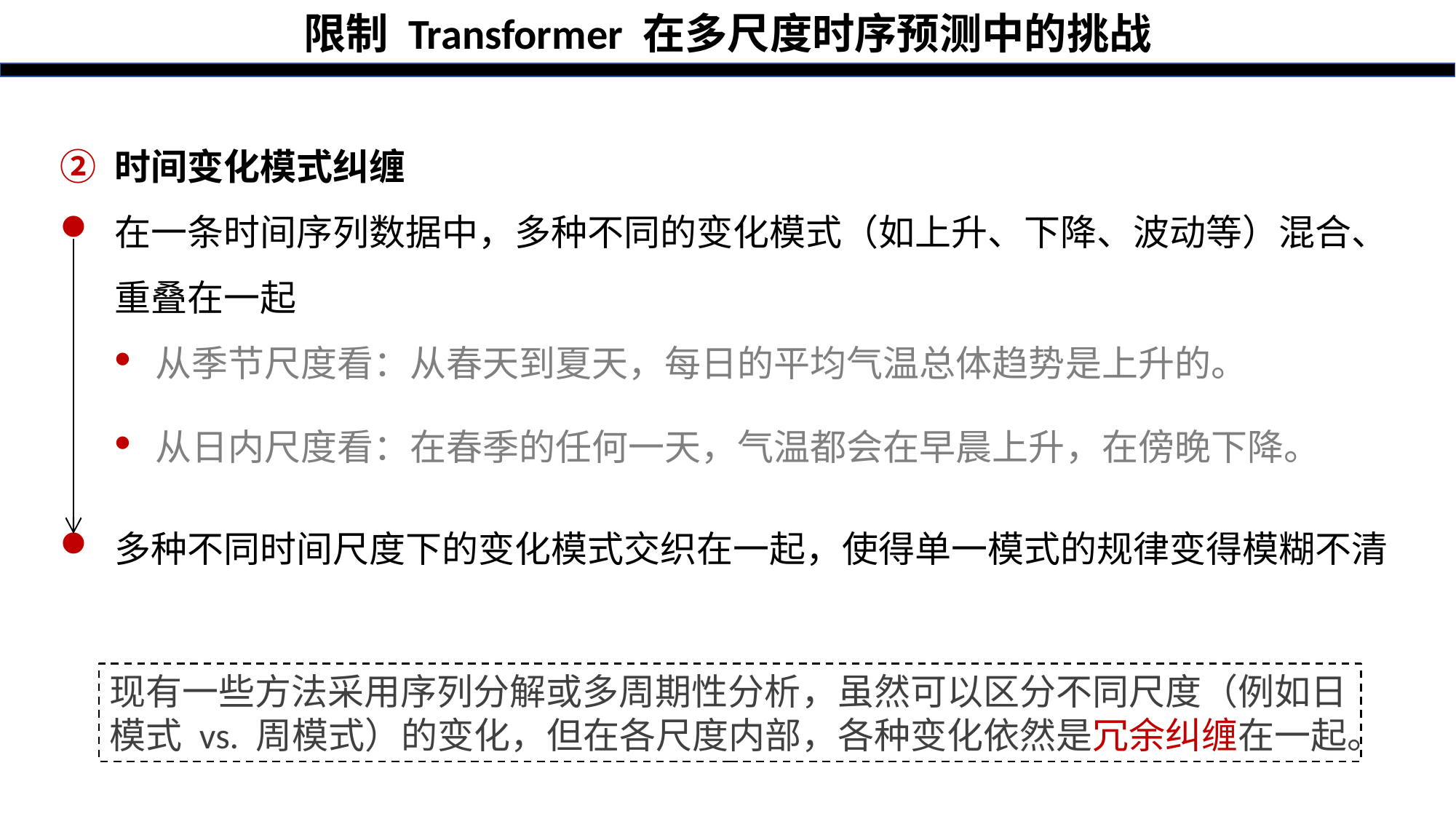

限制 Transformer 在多尺度时序预测中的挑战

时间变化模式纠缠
在一条时间序列数据中，多种不同的变化模式（如上升、下降、波动等）混合、重叠在一起
从季节尺度看：从春天到夏天，每日的平均气温总体趋势是上升的。
从日内尺度看：在春季的任何一天，气温都会在早晨上升，在傍晚下降。
多种不同时间尺度下的变化模式交织在一起，使得单一模式的规律变得模糊不清
现有一些方法采用序列分解或多周期性分析，虽然可以区分不同尺度（例如日模式 vs. 周模式）的变化，但在各尺度内部，各种变化依然是冗余纠缠在一起。